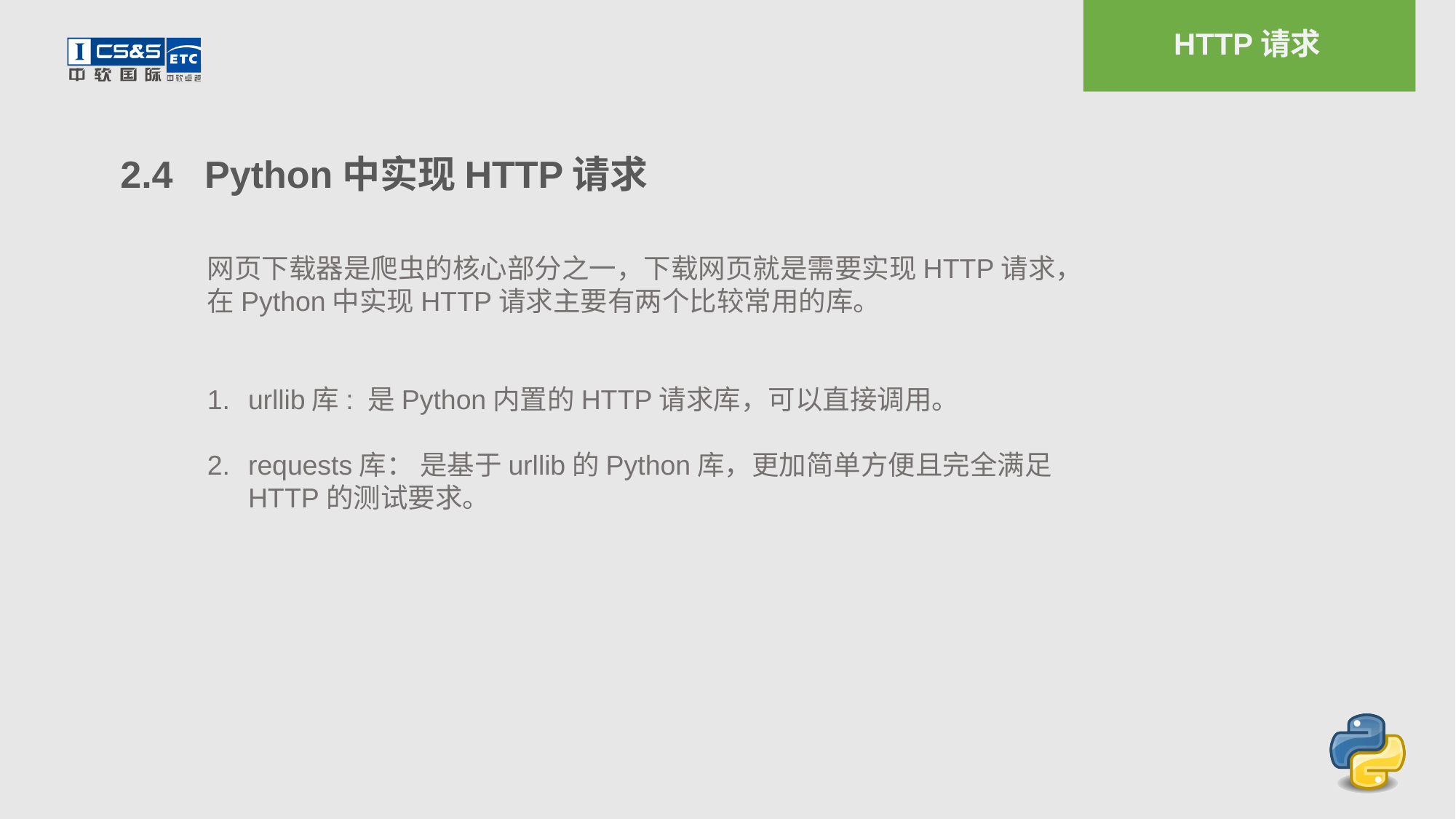

HTTP请求
2.4   Python中实现HTTP请求
网页下载器是爬虫的核心部分之一，下载网页就是需要实现HTTP请求，在Python中实现HTTP请求主要有两个比较常用的库。

urllib库: 是Python内置的HTTP请求库，可以直接调用。

requests库： 是基于urllib的Python库，更加简单方便且完全满足HTTP的测试要求。